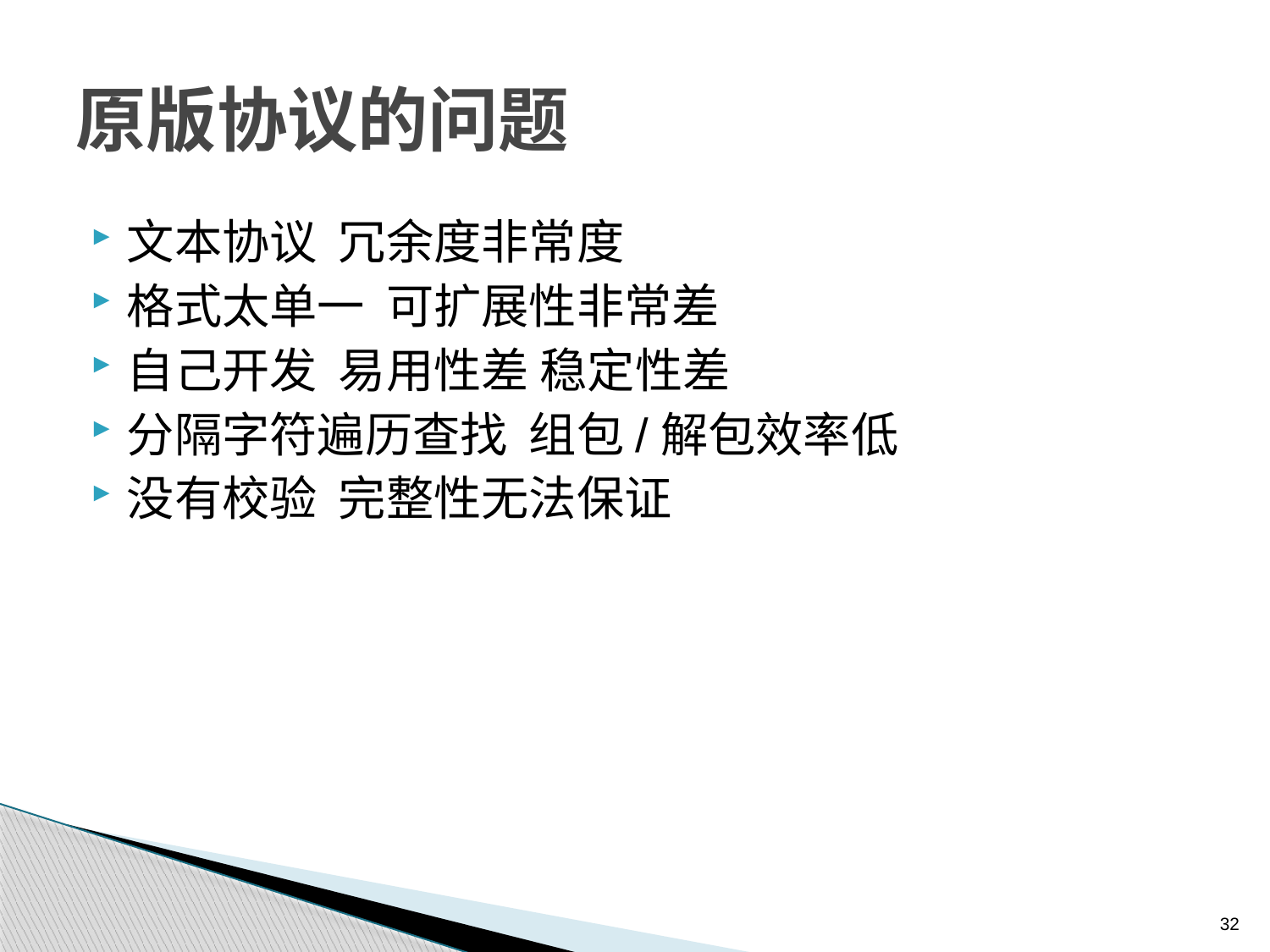

# 原版协议的问题
文本协议  冗余度非常度
格式太单一  可扩展性非常差
自己开发  易用性差 稳定性差
分隔字符遍历查找  组包/解包效率低
没有校验  完整性无法保证

32